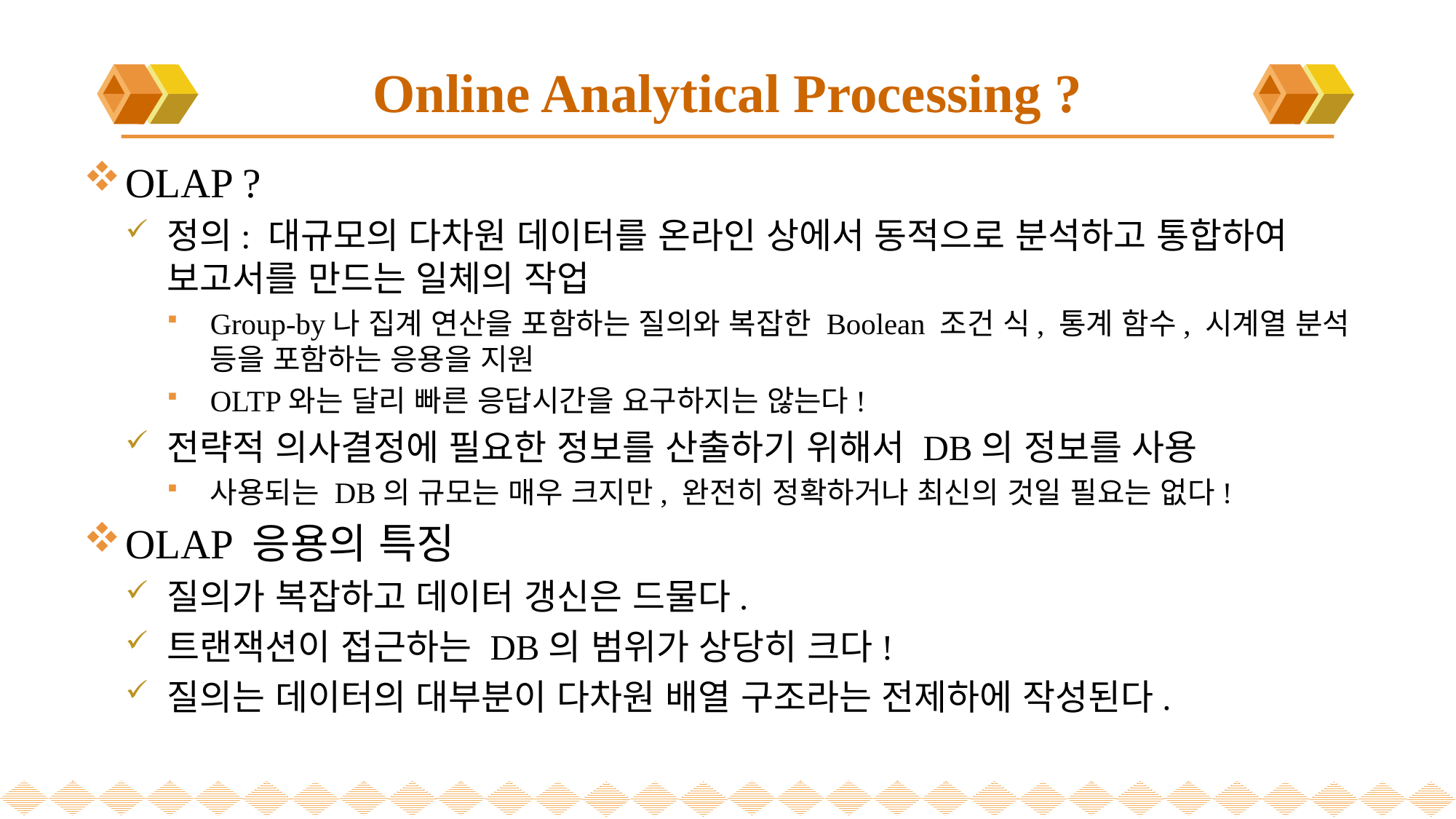

# Online Analytical Processing ?
OLAP ?
정의: 대규모의 다차원 데이터를 온라인 상에서 동적으로 분석하고 통합하여 보고서를 만드는 일체의 작업
Group-by나 집계 연산을 포함하는 질의와 복잡한 Boolean 조건 식, 통계 함수, 시계열 분석 등을 포함하는 응용을 지원
OLTP와는 달리 빠른 응답시간을 요구하지는 않는다!
전략적 의사결정에 필요한 정보를 산출하기 위해서 DB의 정보를 사용
사용되는 DB의 규모는 매우 크지만, 완전히 정확하거나 최신의 것일 필요는 없다!
OLAP 응용의 특징
질의가 복잡하고 데이터 갱신은 드물다.
트랜잭션이 접근하는 DB의 범위가 상당히 크다!
질의는 데이터의 대부분이 다차원 배열 구조라는 전제하에 작성된다.